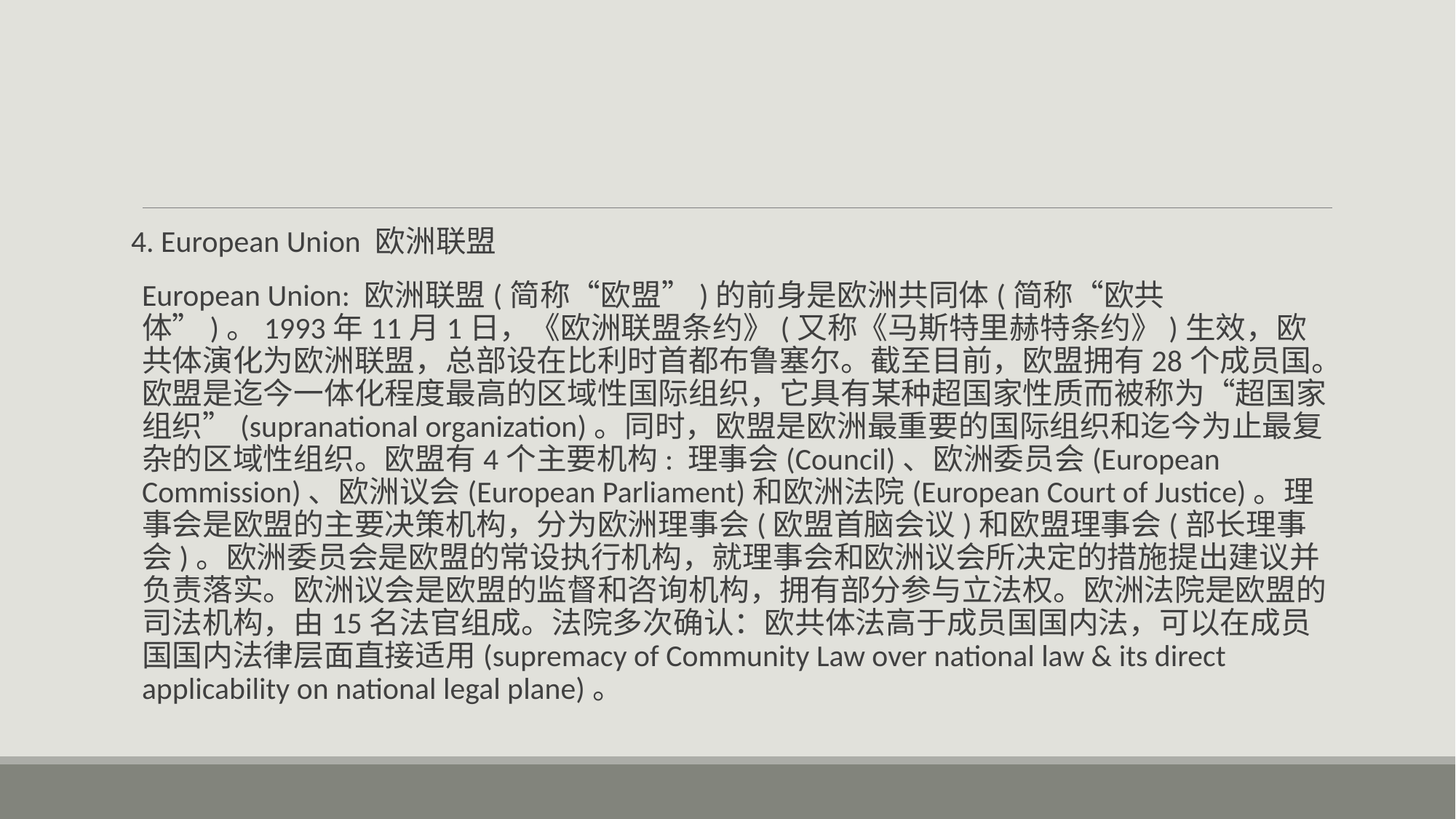

#
4. European Union 欧洲联盟
European Union: 欧洲联盟(简称“欧盟”)的前身是欧洲共同体(简称“欧共体”)。1993年11月1日，《欧洲联盟条约》(又称《马斯特里赫特条约》)生效，欧共体演化为欧洲联盟，总部设在比利时首都布鲁塞尔。截至目前，欧盟拥有28个成员国。欧盟是迄今一体化程度最高的区域性国际组织，它具有某种超国家性质而被称为“超国家组织”(supranational organization)。同时，欧盟是欧洲最重要的国际组织和迄今为止最复杂的区域性组织。欧盟有4个主要机构: 理事会(Council)、欧洲委员会(European Commission)、欧洲议会(European Parliament)和欧洲法院(European Court of Justice)。理事会是欧盟的主要决策机构，分为欧洲理事会(欧盟首脑会议)和欧盟理事会(部长理事会)。欧洲委员会是欧盟的常设执行机构，就理事会和欧洲议会所决定的措施提出建议并负责落实。欧洲议会是欧盟的监督和咨询机构，拥有部分参与立法权。欧洲法院是欧盟的司法机构，由15名法官组成。法院多次确认：欧共体法高于成员国国内法，可以在成员国国内法律层面直接适用(supremacy of Community Law over national law & its direct applicability on national legal plane)。